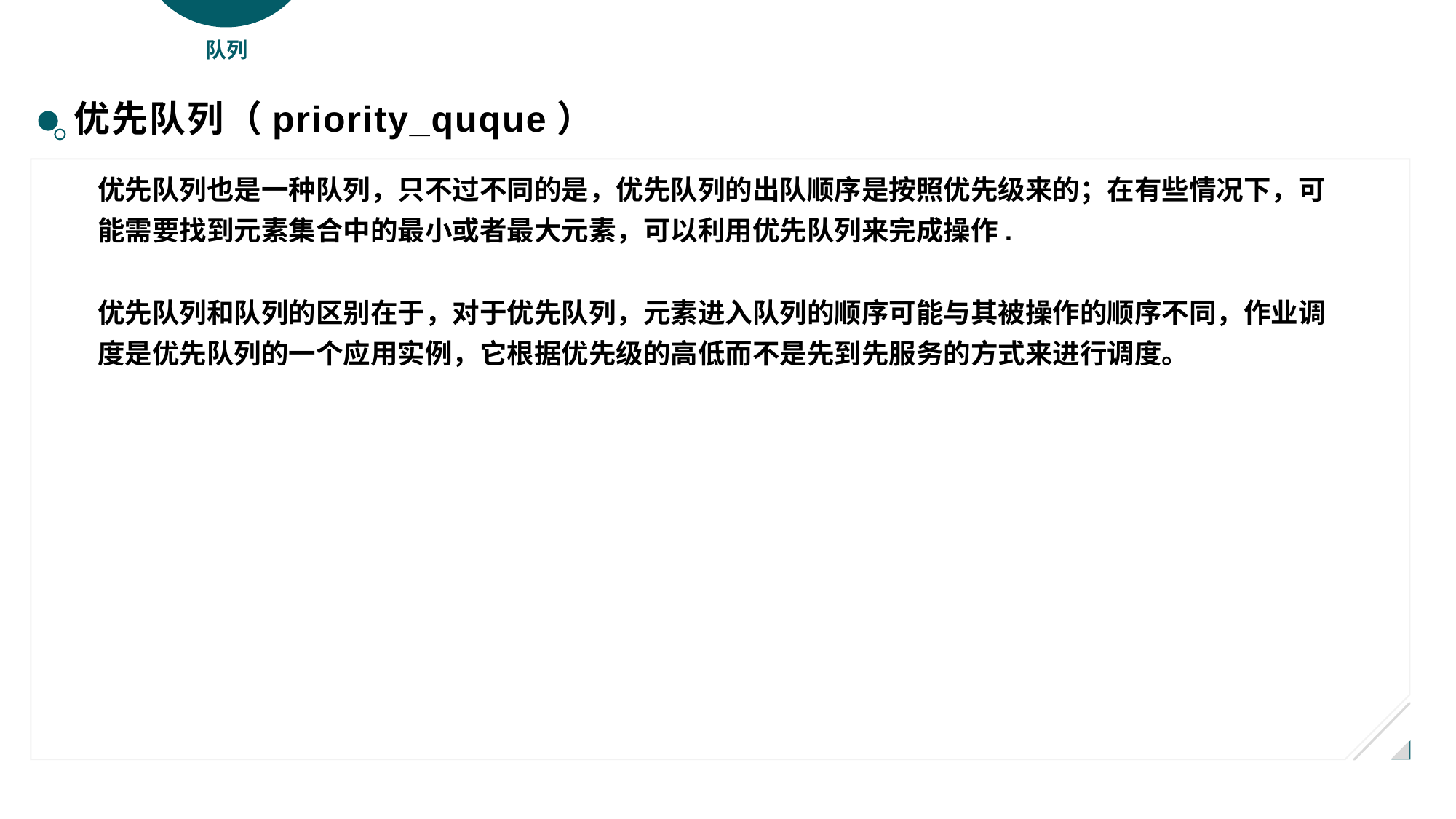

队列
优先队列（priority_quque）

优先队列也是一种队列，只不过不同的是，优先队列的出队顺序是按照优先级来的；在有些情况下，可能需要找到元素集合中的最小或者最大元素，可以利用优先队列来完成操作.

优先队列和队列的区别在于，对于优先队列，元素进入队列的顺序可能与其被操作的顺序不同，作业调度是优先队列的一个应用实例，它根据优先级的高低而不是先到先服务的方式来进行调度。